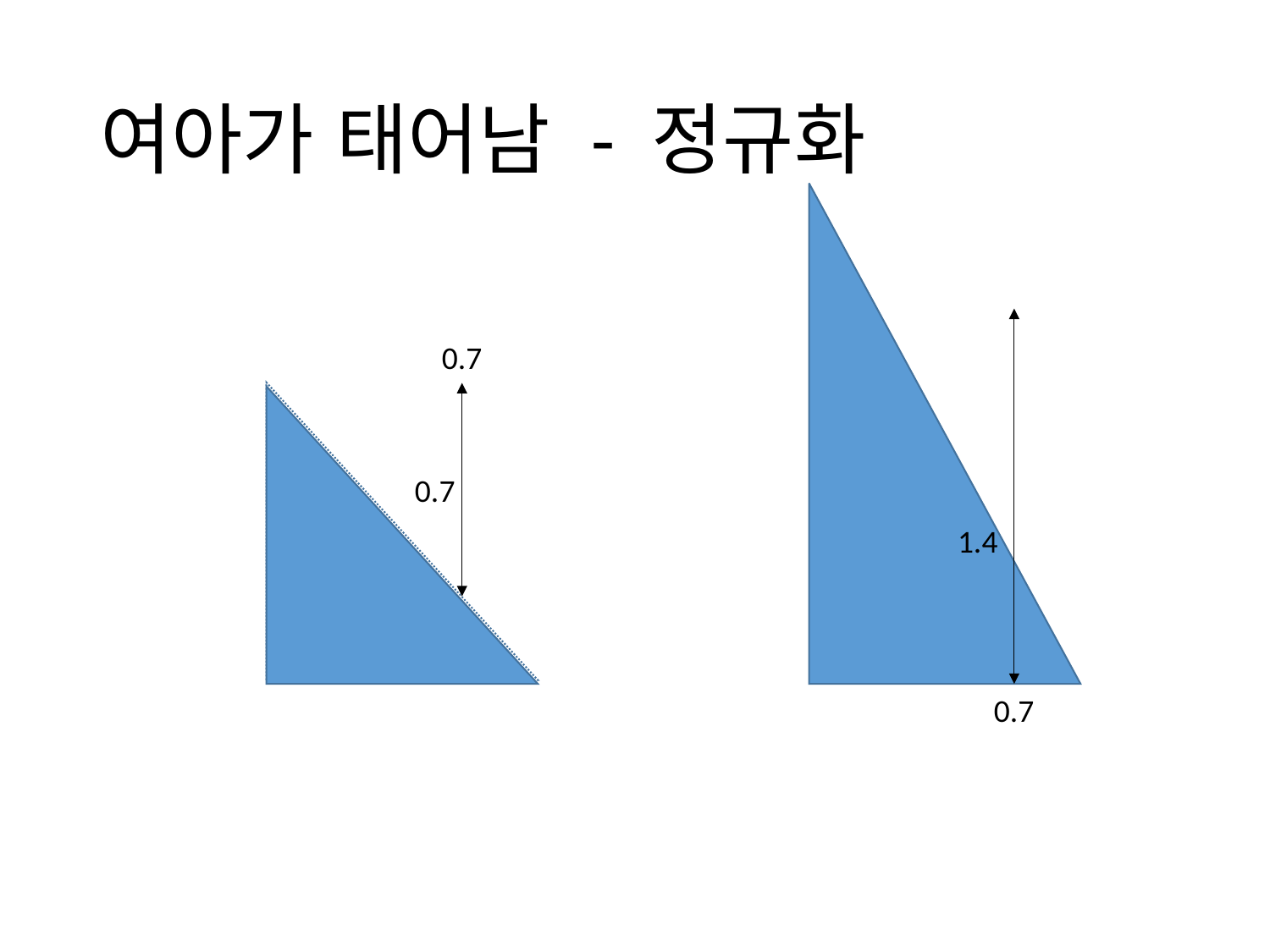

# 여아가 태어남 - 정규화

0.7

0.7
1.4
0.7